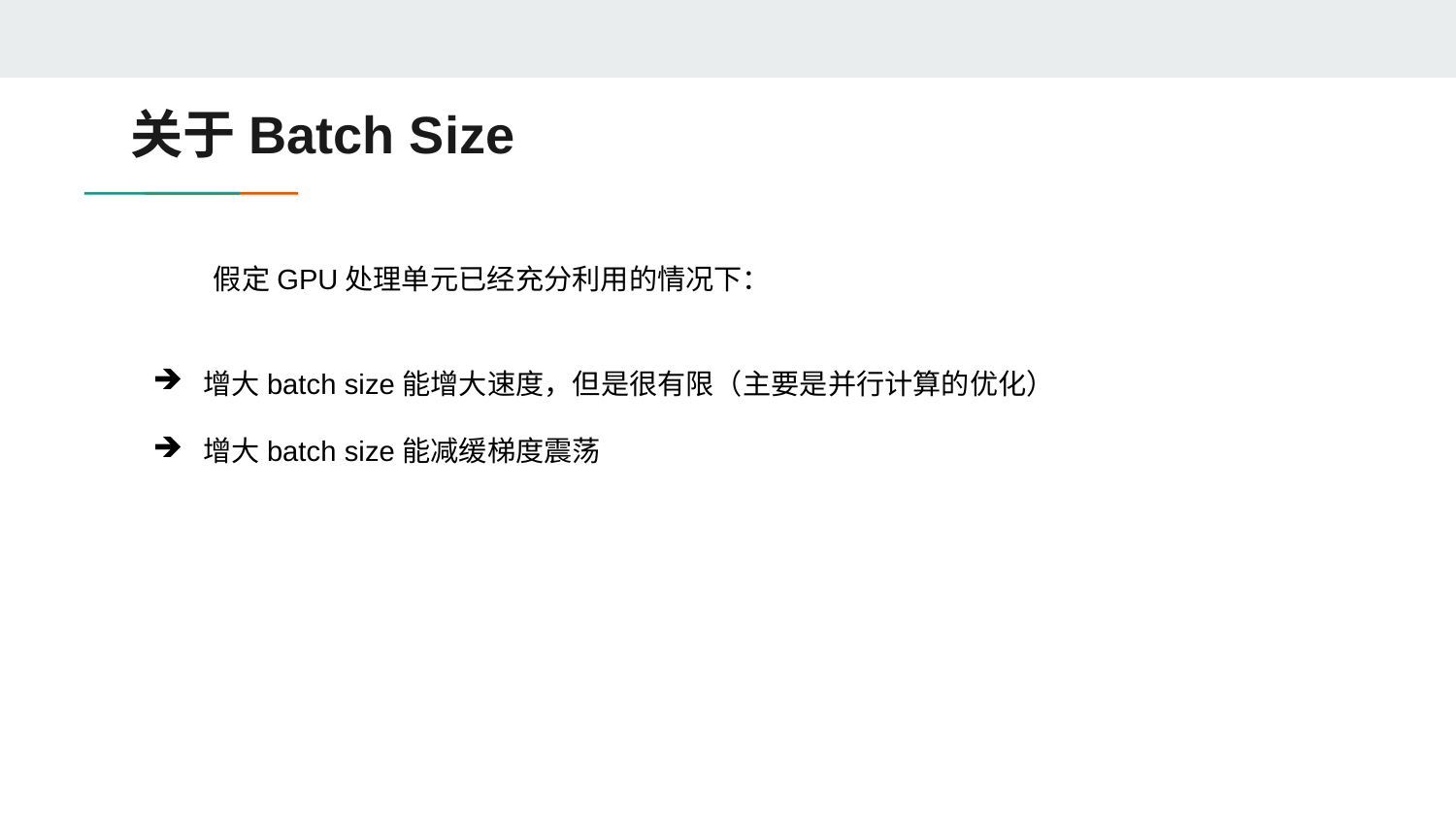

# 关于Batch Size
假定GPU处理单元已经充分利用的情况下：
增大batch size能增大速度，但是很有限（主要是并行计算的优化）
增大batch size能减缓梯度震荡